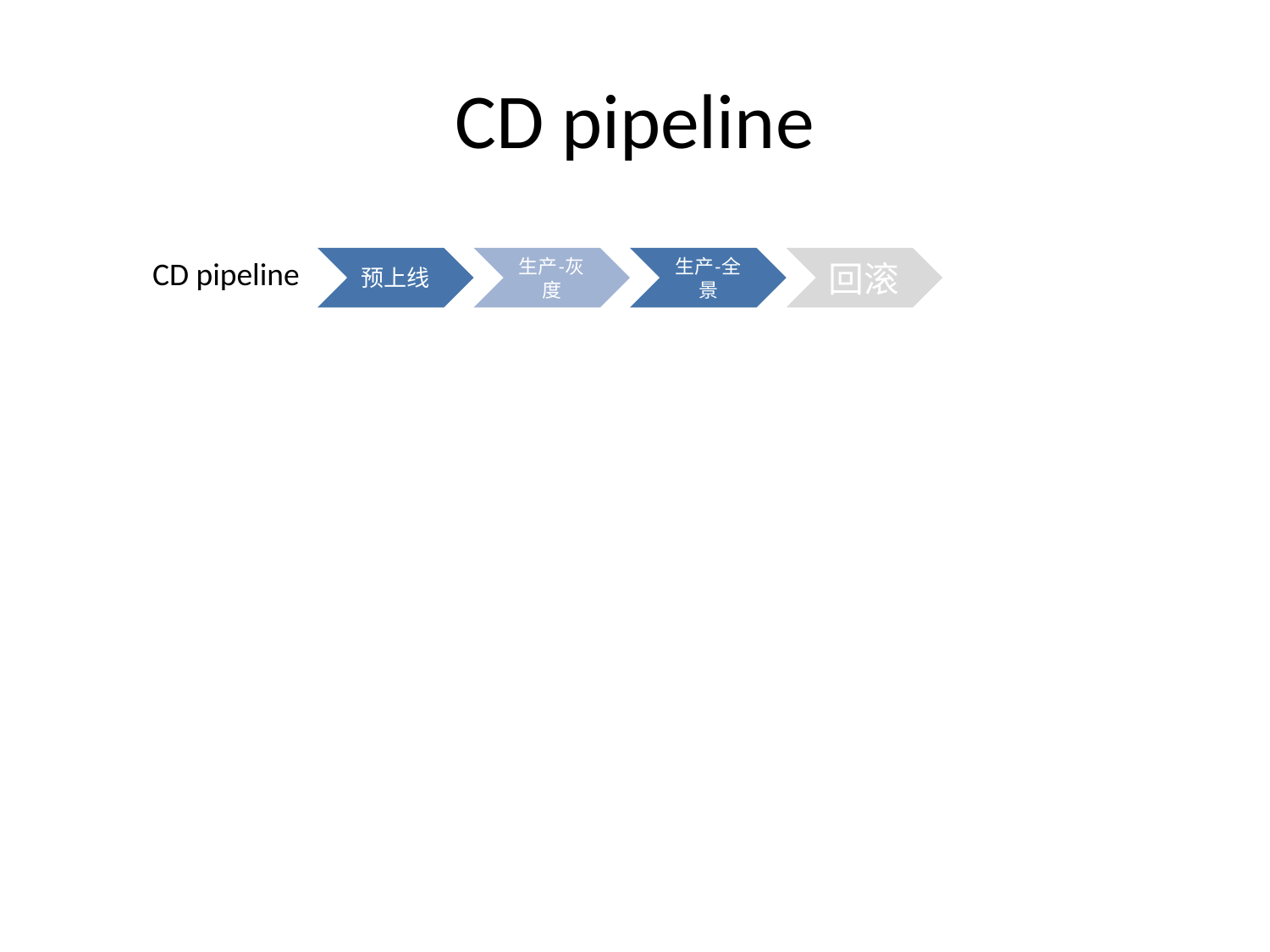

# CD pipeline
CD pipeline
预上线
生产-全景
生产-灰度
回滚